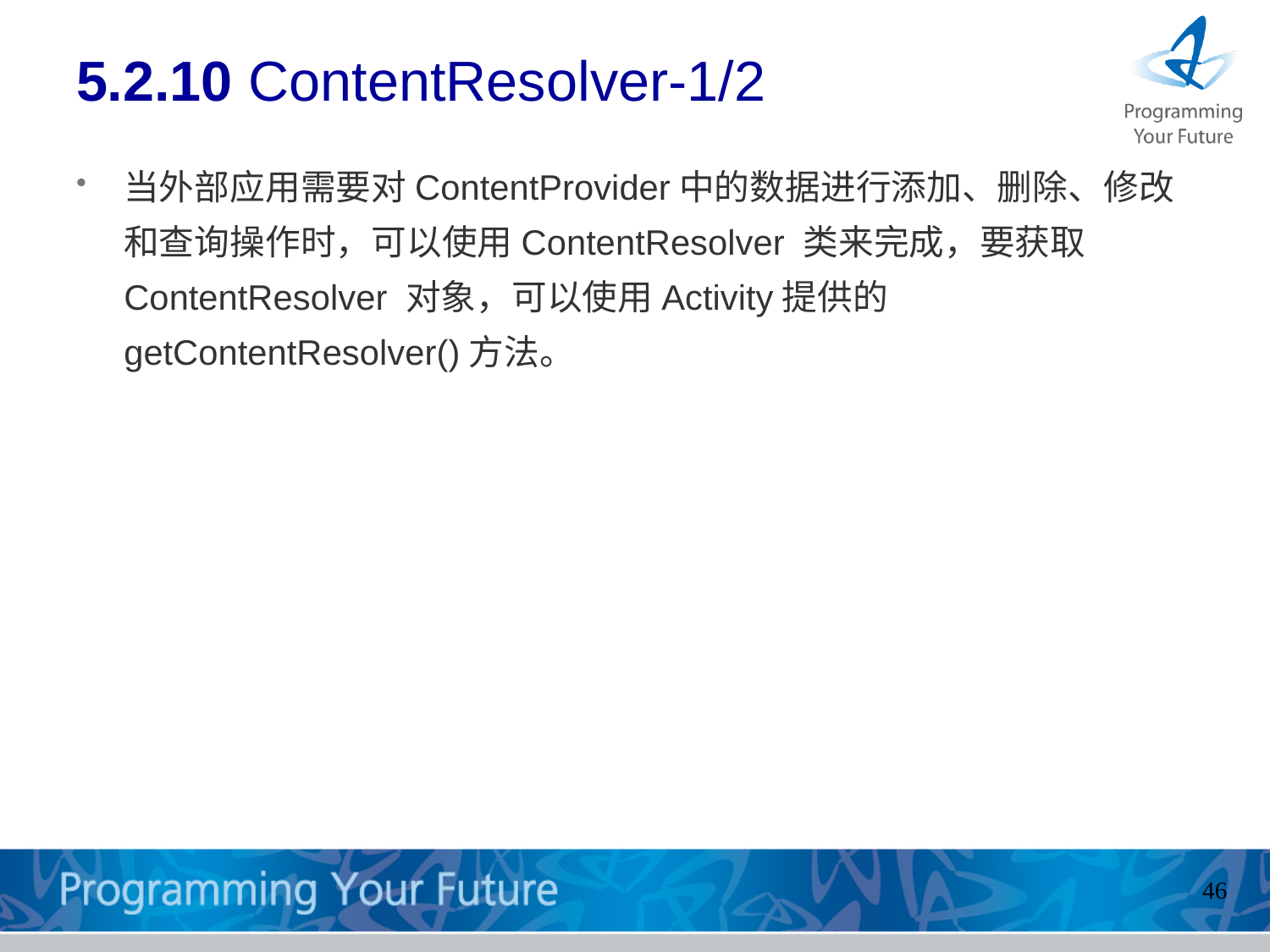

# 5.2.10 ContentResolver-1/2
当外部应用需要对ContentProvider中的数据进行添加、删除、修改和查询操作时，可以使用ContentResolver 类来完成，要获取ContentResolver 对象，可以使用Activity提供的getContentResolver()方法。